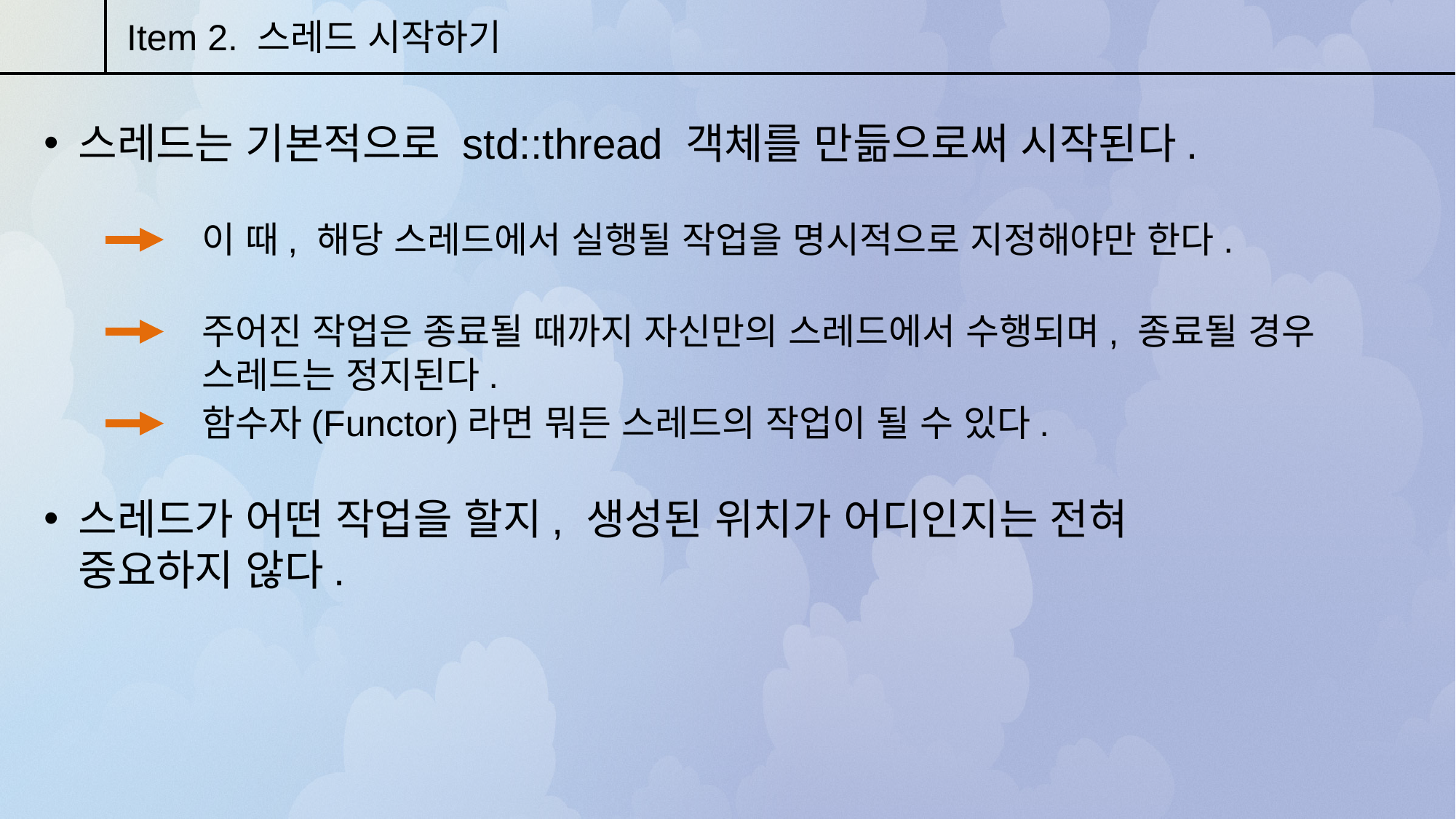

Item 2. 스레드 시작하기
스레드는 기본적으로 std::thread 객체를 만듦으로써 시작된다.
이 때, 해당 스레드에서 실행될 작업을 명시적으로 지정해야만 한다.
주어진 작업은 종료될 때까지 자신만의 스레드에서 수행되며, 종료될 경우 스레드는 정지된다.
함수자(Functor)라면 뭐든 스레드의 작업이 될 수 있다.
스레드가 어떤 작업을 할지, 생성된 위치가 어디인지는 전혀 중요하지 않다.